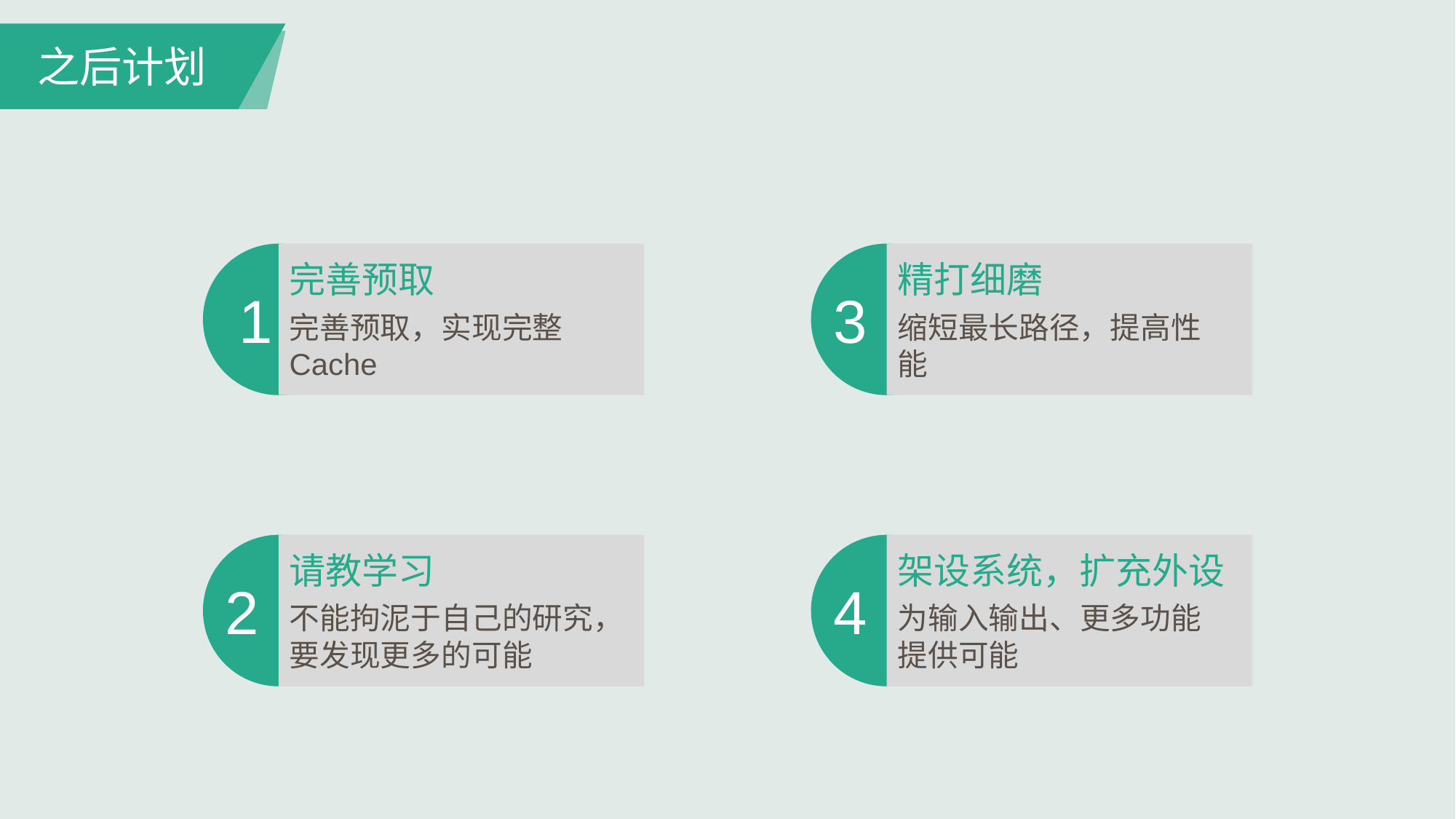

之后计划

完善预取
精打细磨
1
3
完善预取，实现完整Cache
缩短最长路径，提高性能

请教学习
架设系统，扩充外设
2
4
不能拘泥于自己的研究，要发现更多的可能
为输入输出、更多功能提供可能